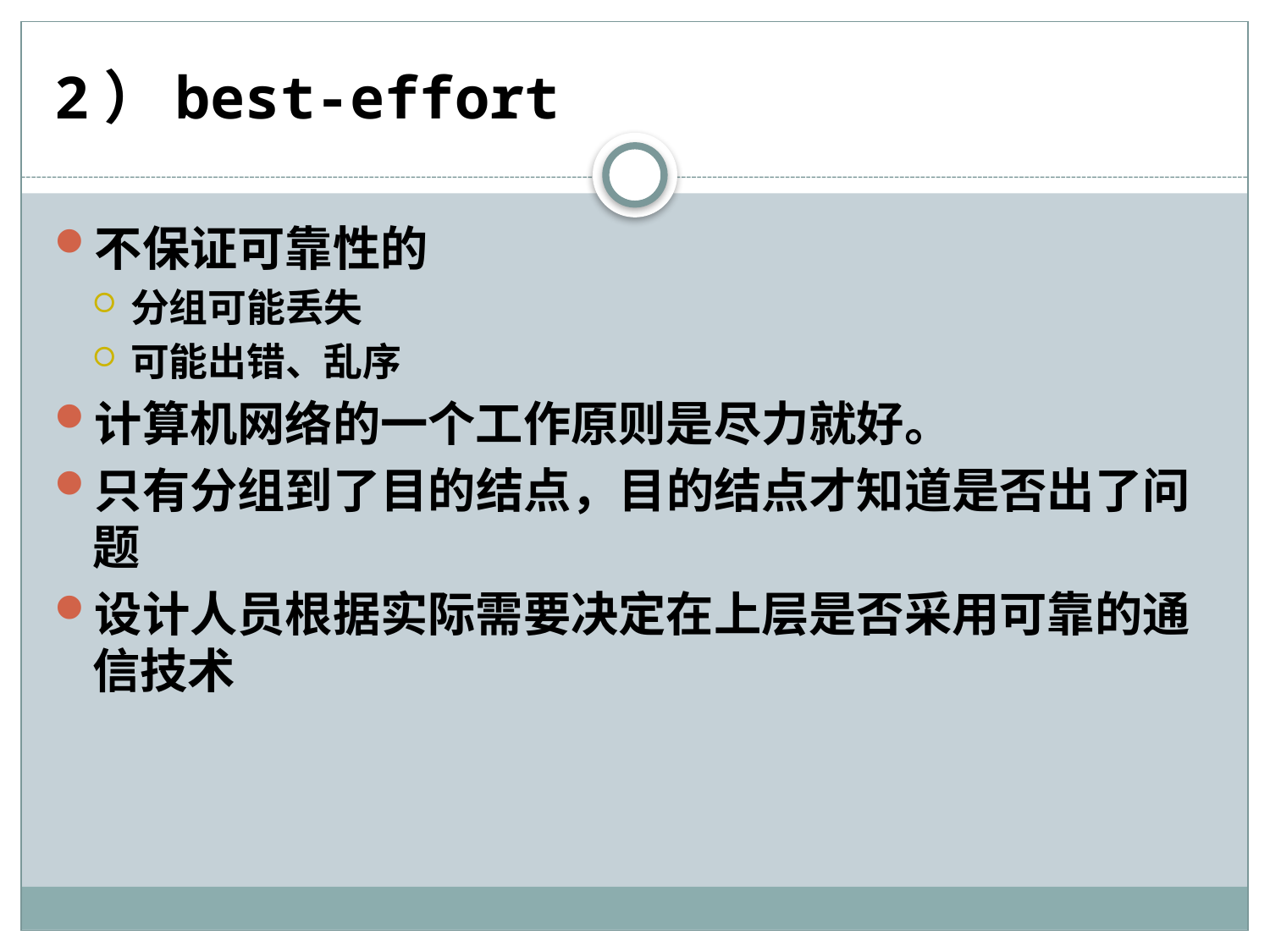

# 2）best-effort
不保证可靠性的
分组可能丢失
可能出错、乱序
计算机网络的一个工作原则是尽力就好。
只有分组到了目的结点，目的结点才知道是否出了问题
设计人员根据实际需要决定在上层是否采用可靠的通信技术